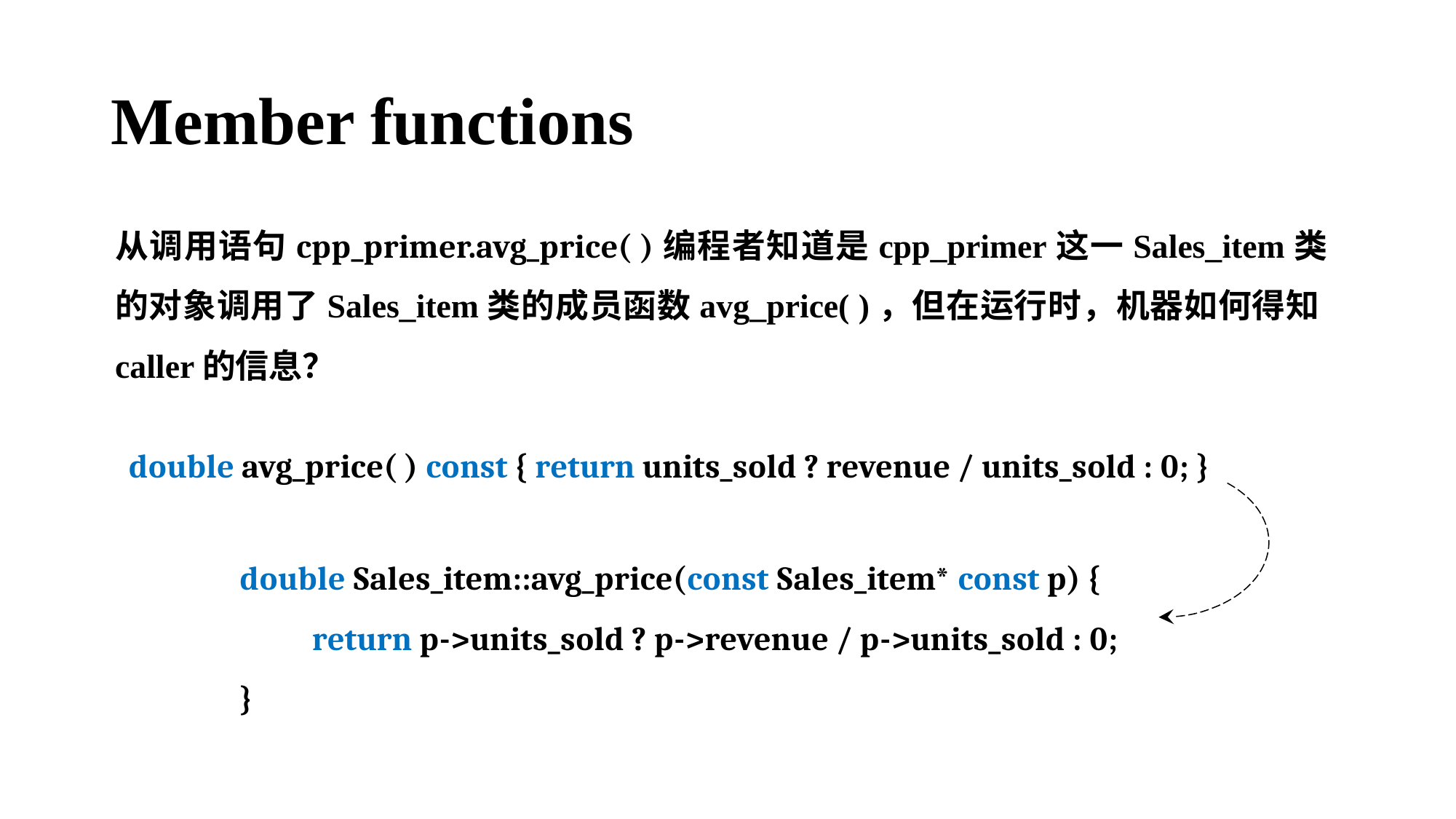

# Member functions
从调用语句cpp_primer.avg_price( )编程者知道是cpp_primer这一Sales_item类的对象调用了Sales_item类的成员函数avg_price( )，但在运行时，机器如何得知caller的信息？
double avg_price( ) const { return units_sold ? revenue / units_sold : 0; }

double Sales_item::avg_price(const Sales_item* const p) {
          return p->units_sold ? p->revenue / p->units_sold : 0;
}